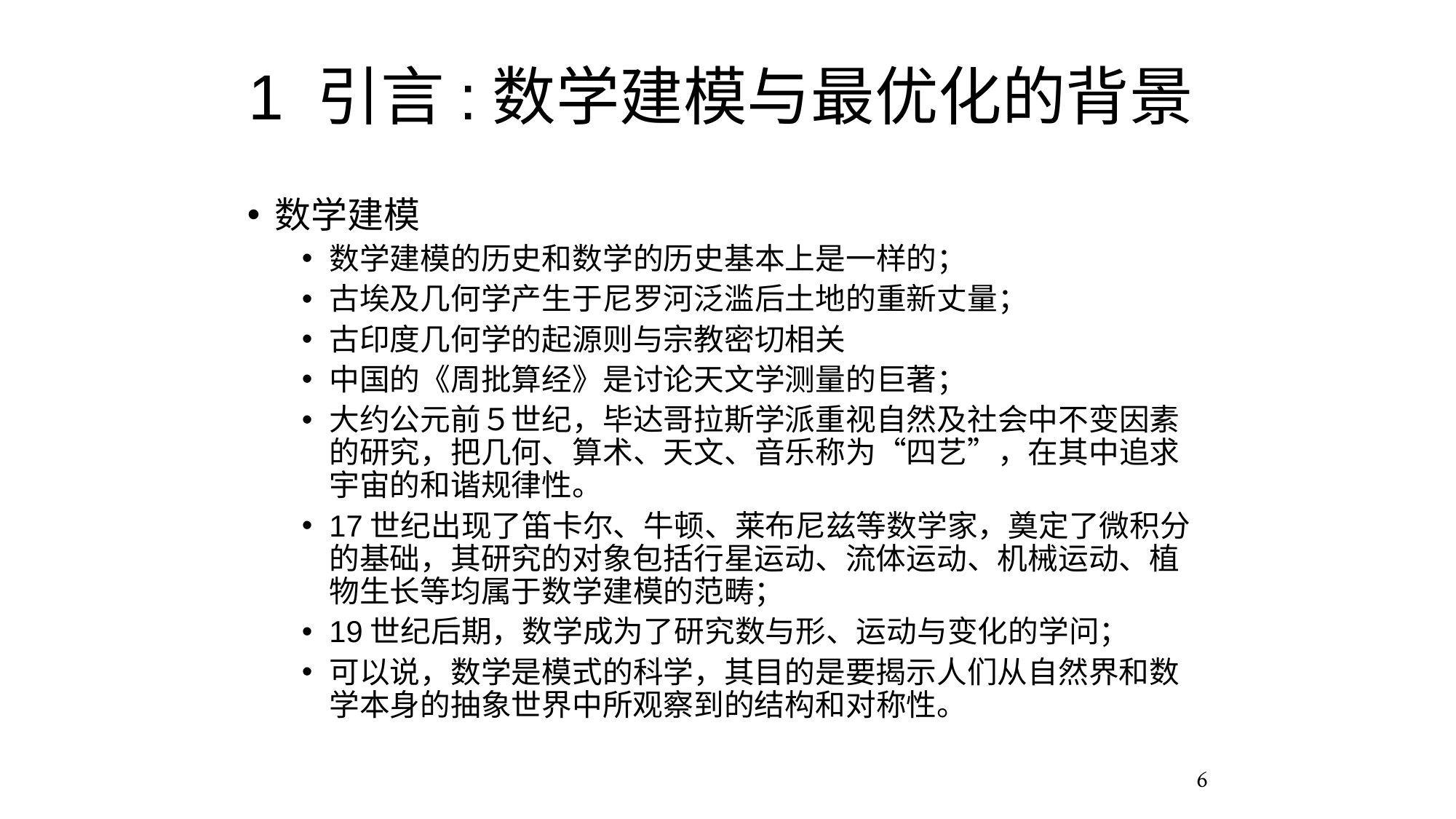

# 1 引言:数学建模与最优化的背景
数学建模
数学建模的历史和数学的历史基本上是一样的；
古埃及几何学产生于尼罗河泛滥后土地的重新丈量；
古印度几何学的起源则与宗教密切相关
中国的《周批算经》是讨论天文学测量的巨著；
大约公元前５世纪，毕达哥拉斯学派重视自然及社会中不变因素的研究，把几何、算术、天文、音乐称为“四艺”，在其中追求宇宙的和谐规律性。
17世纪出现了笛卡尔、牛顿、莱布尼兹等数学家，奠定了微积分的基础，其研究的对象包括行星运动、流体运动、机械运动、植物生长等均属于数学建模的范畴；
19世纪后期，数学成为了研究数与形、运动与变化的学问；
可以说，数学是模式的科学，其目的是要揭示人们从自然界和数学本身的抽象世界中所观察到的结构和对称性。

6